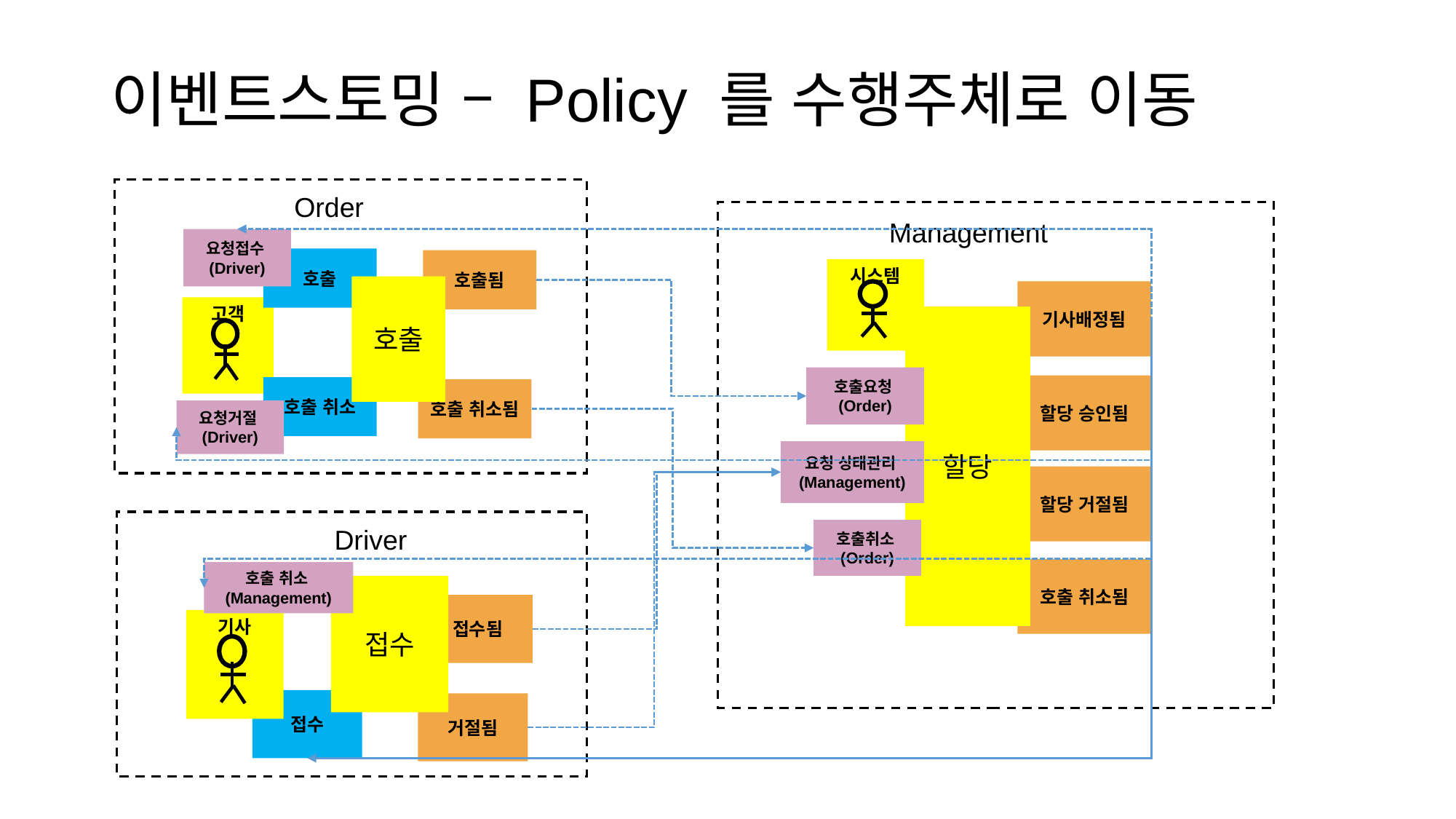

# 이벤트스토밍 – Policy 를 수행주체로 이동

Order

Management
요청접수(Driver)
호출
호출됨
시스템

호출
기사배정됨
고객

할당
호출요청(Order)
할당 승인됨
호출 취소
호출 취소됨
요청거절(Driver)
요청 상태관리(Management)
할당 거절됨

Driver
호출취소(Order)
호출 취소됨
호출 취소(Management)
접수
접수됨
기사

접수
거절됨